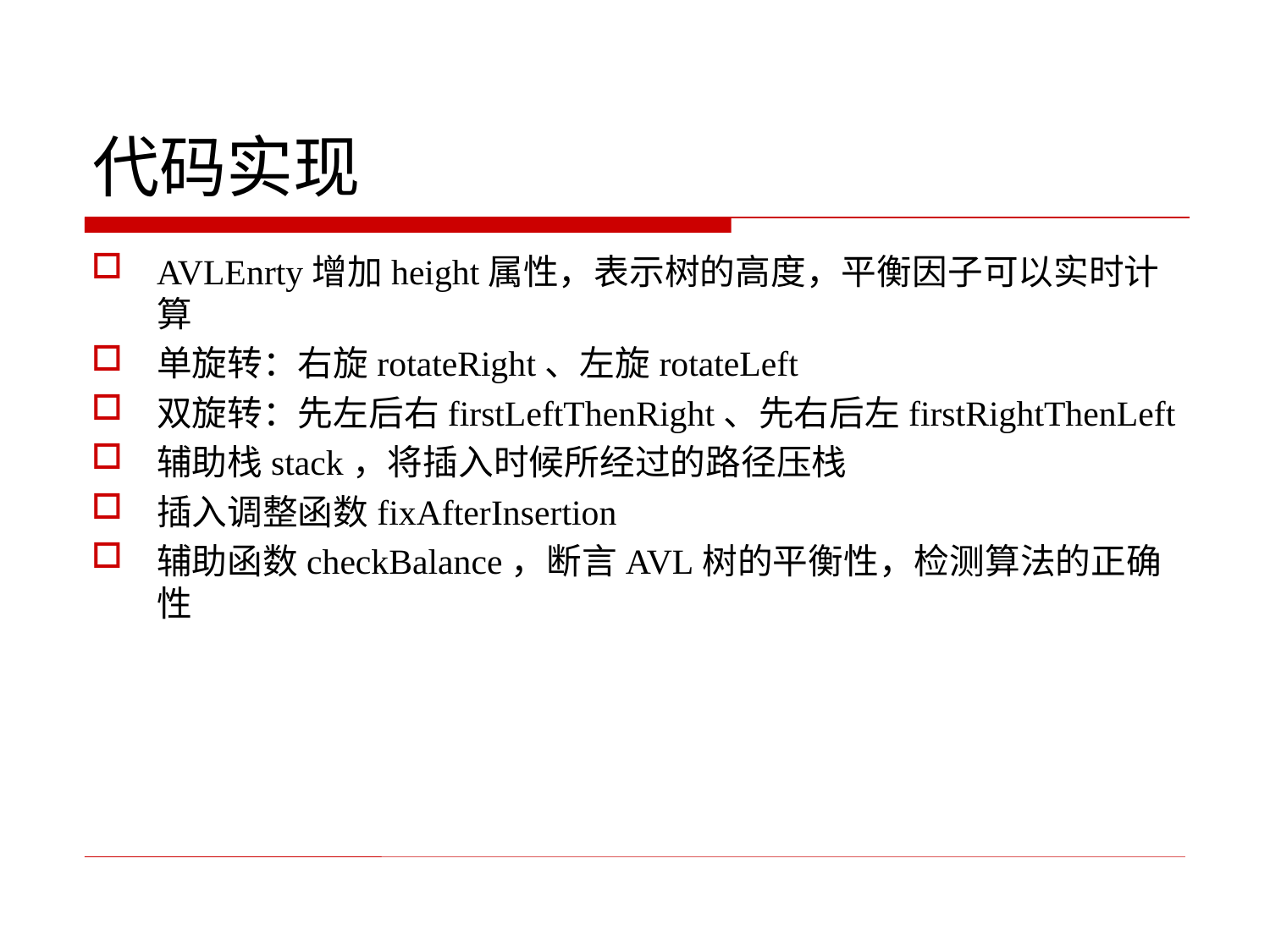

# 代码实现
AVLEnrty增加height属性，表示树的高度，平衡因子可以实时计算
单旋转：右旋rotateRight、左旋rotateLeft
双旋转：先左后右firstLeftThenRight、先右后左firstRightThenLeft
辅助栈stack，将插入时候所经过的路径压栈
插入调整函数fixAfterInsertion
辅助函数checkBalance，断言AVL树的平衡性，检测算法的正确性